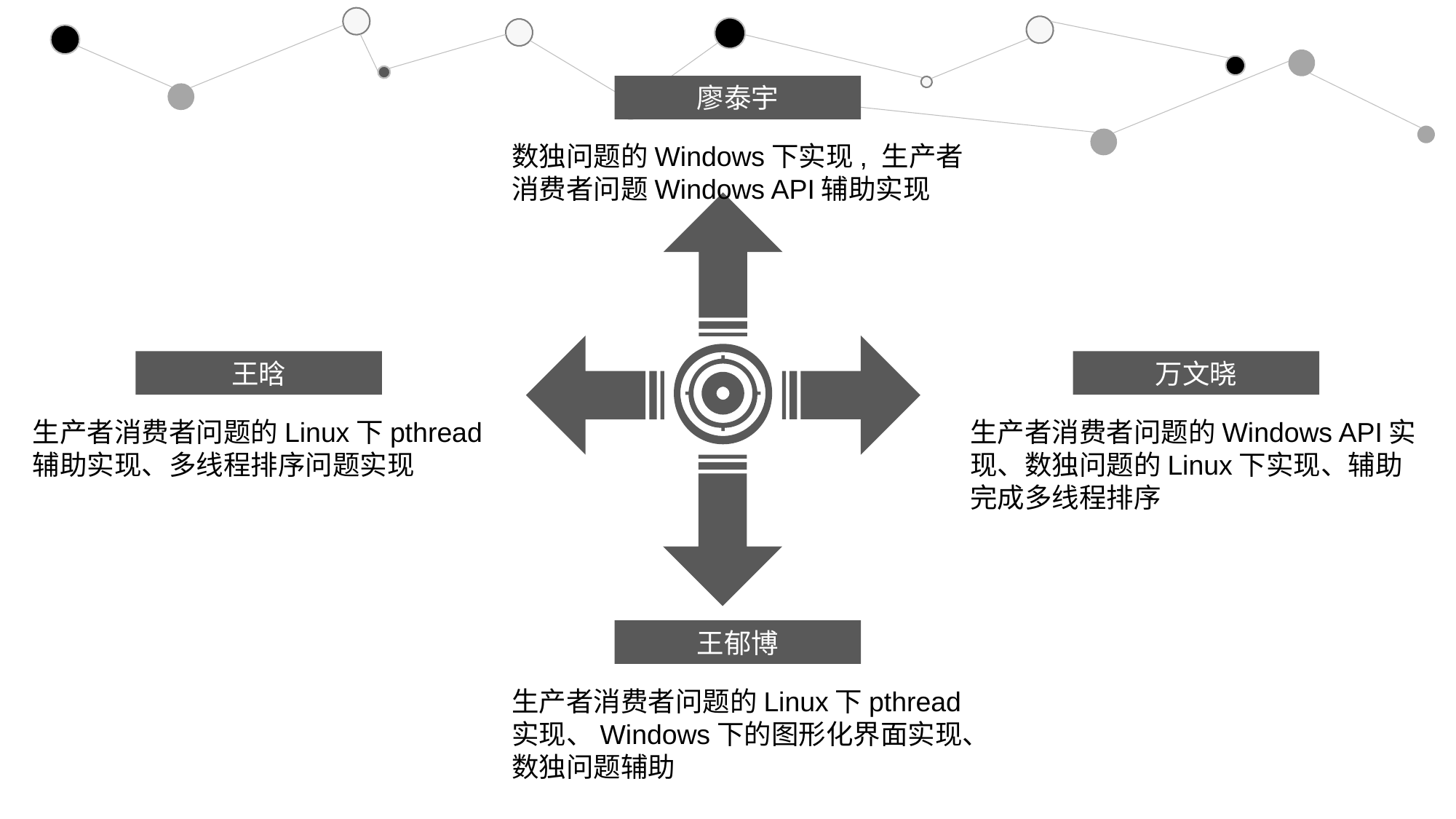

廖泰宇

数独问题的Windows下实现, 生产者消费者问题Windows API辅助实现

王晗
万文晓
生产者消费者问题的Linux下pthread辅助实现、多线程排序问题实现
生产者消费者问题的Windows API实现、数独问题的Linux下实现、辅助完成多线程排序

王郁博
生产者消费者问题的Linux下pthread实现、Windows下的图形化界面实现、数独问题辅助